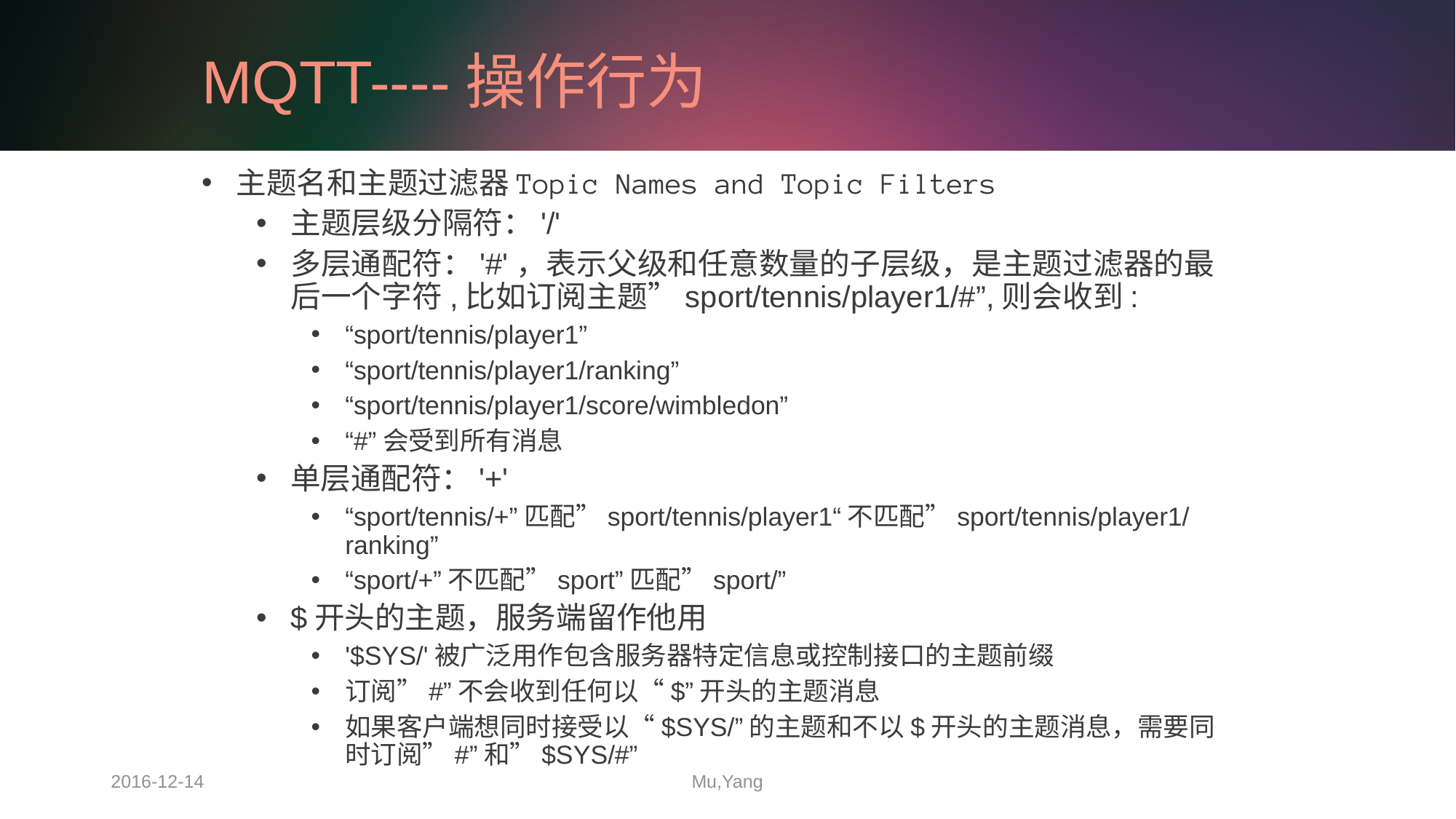

# MQTT----操作行为
主题名和主题过滤器Topic Names and Topic Filters
主题层级分隔符：'/'
多层通配符：'#'，表示父级和任意数量的子层级，是主题过滤器的最后一个字符,比如订阅主题”sport/tennis/player1/#”,则会收到:
“sport/tennis/player1”
“sport/tennis/player1/ranking”
“sport/tennis/player1/score/wimbledon”
“#”会受到所有消息
单层通配符：'+'
“sport/tennis/+”匹配”sport/tennis/player1“不匹配”sport/tennis/player1/ranking”
“sport/+”不匹配”sport”匹配”sport/”
$开头的主题，服务端留作他用
'$SYS/'被广泛用作包含服务器特定信息或控制接口的主题前缀
订阅”#”不会收到任何以“$”开头的主题消息
如果客户端想同时接受以“$SYS/”的主题和不以$开头的主题消息，需要同时订阅”#”和”$SYS/#”

2016-12-14
Mu,Yang
41